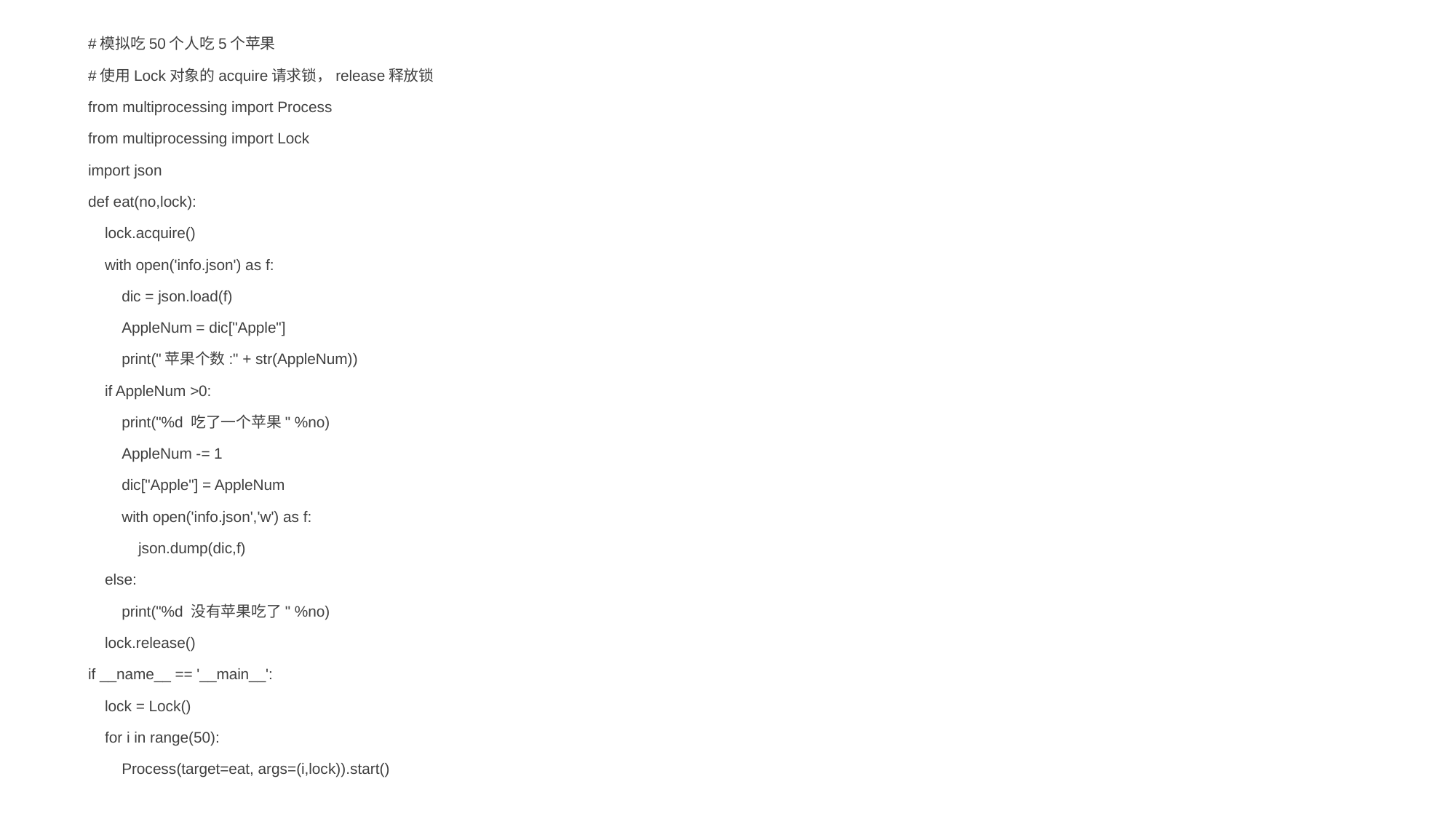

#模拟吃50个人吃5个苹果
#使用Lock对象的acquire请求锁，release释放锁
from multiprocessing import Process
from multiprocessing import Lock
import json
def eat(no,lock):
    lock.acquire()
    with open('info.json') as f:
        dic = json.load(f)
        AppleNum = dic["Apple"]
        print("苹果个数:" + str(AppleNum))
    if AppleNum >0:
        print("%d 吃了一个苹果" %no)
        AppleNum -= 1
        dic["Apple"] = AppleNum
        with open('info.json','w') as f:
            json.dump(dic,f)
    else:
        print("%d 没有苹果吃了" %no)
    lock.release()
if __name__ == '__main__':
    lock = Lock()
    for i in range(50):
        Process(target=eat, args=(i,lock)).start()